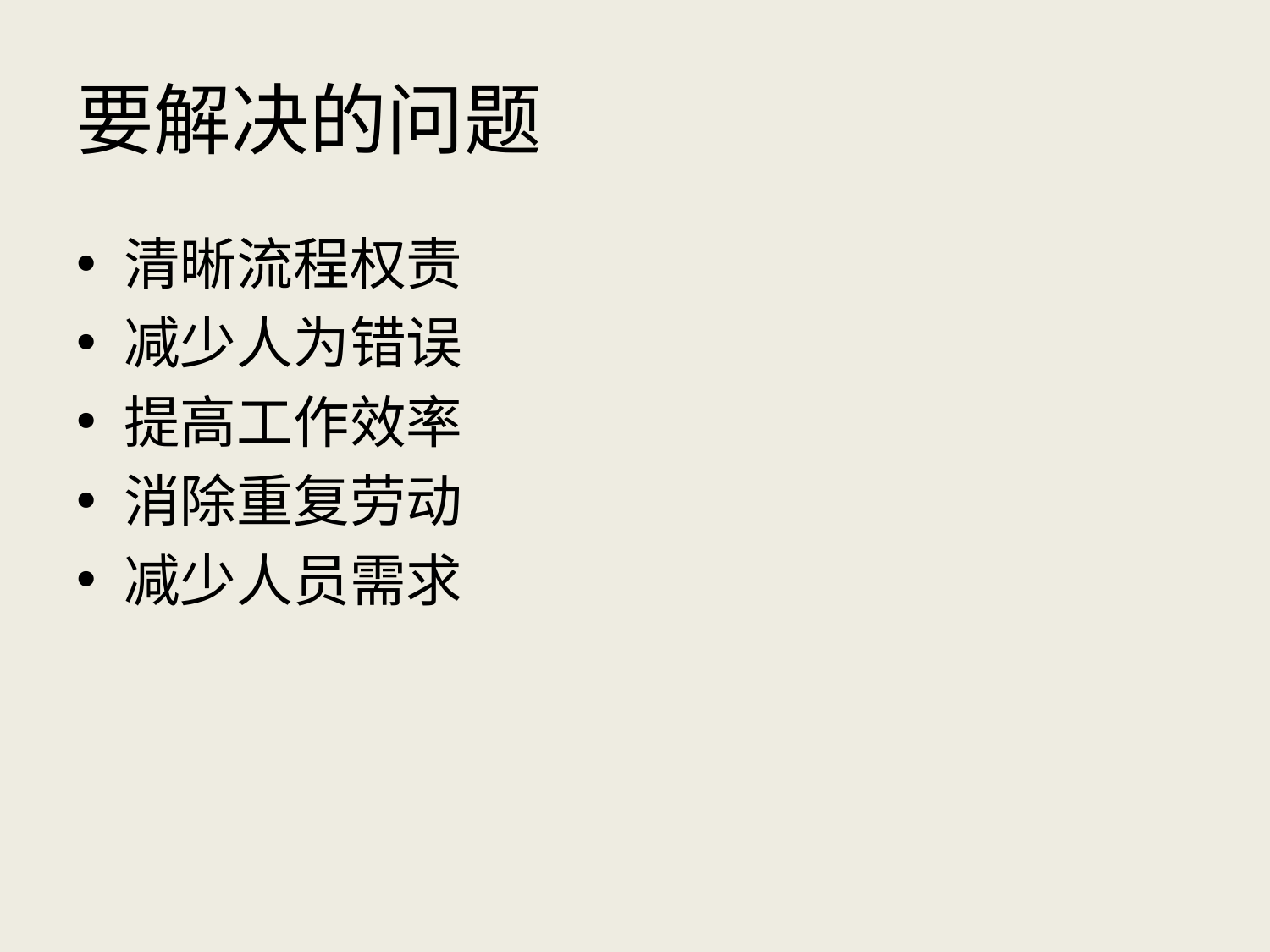

# 要解决的问题
清晰流程权责
减少人为错误
提高工作效率
消除重复劳动
减少人员需求